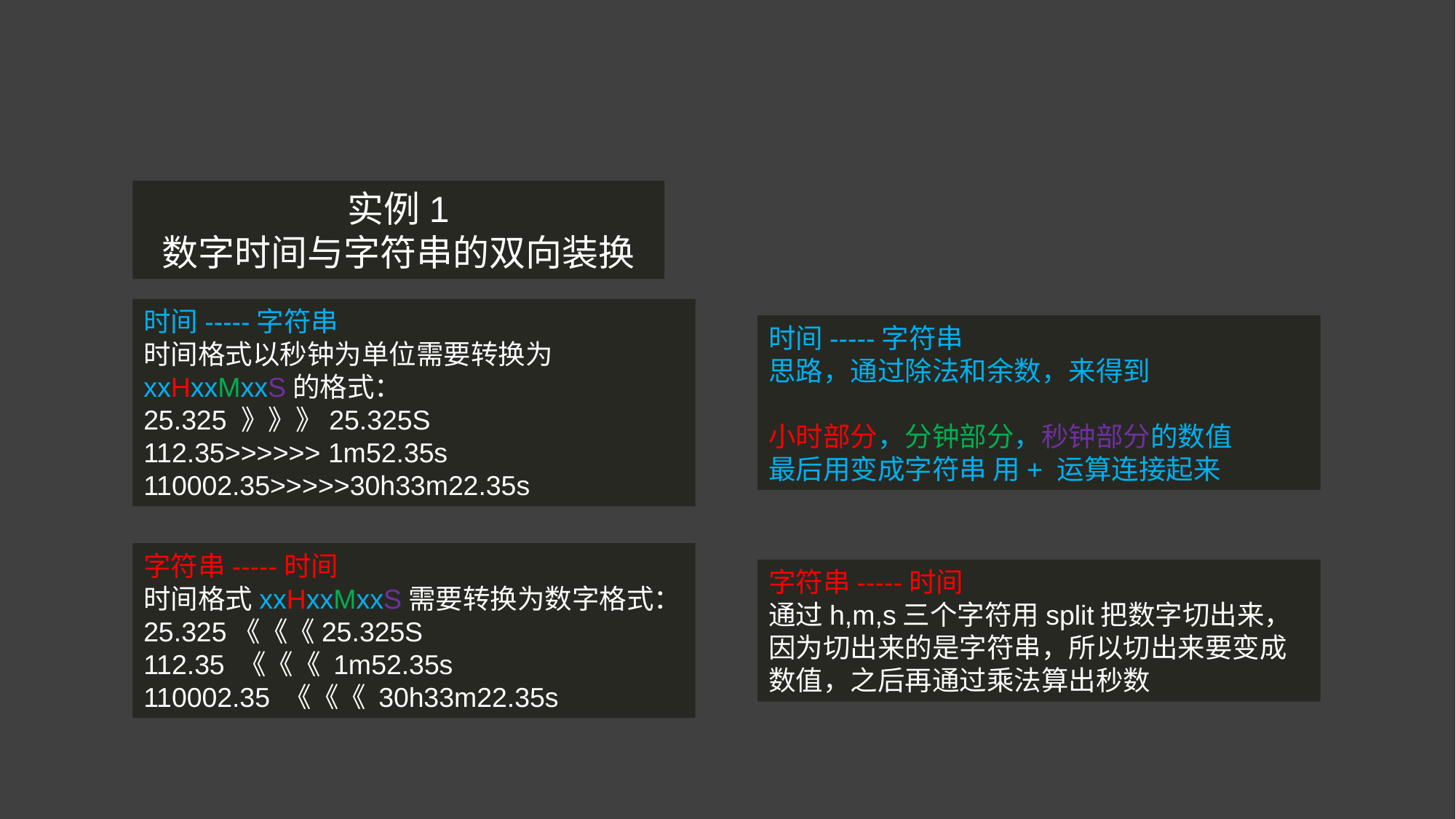

实例1
数字时间与字符串的双向装换
时间-----字符串
时间格式以秒钟为单位需要转换为 xxHxxMxxS的格式：
25.325 》》》25.325S
112.35>>>>>> 1m52.35s
110002.35>>>>>30h33m22.35s
时间-----字符串
思路，通过除法和余数，来得到

小时部分，分钟部分，秒钟部分的数值
最后用变成字符串 用+ 运算连接起来
字符串-----时间
时间格式xxHxxMxxS需要转换为数字格式：
25.325《《《25.325S
112.35 《《《 1m52.35s
110002.35 《《《 30h33m22.35s
字符串-----时间
通过h,m,s三个字符用split把数字切出来，因为切出来的是字符串，所以切出来要变成数值，之后再通过乘法算出秒数